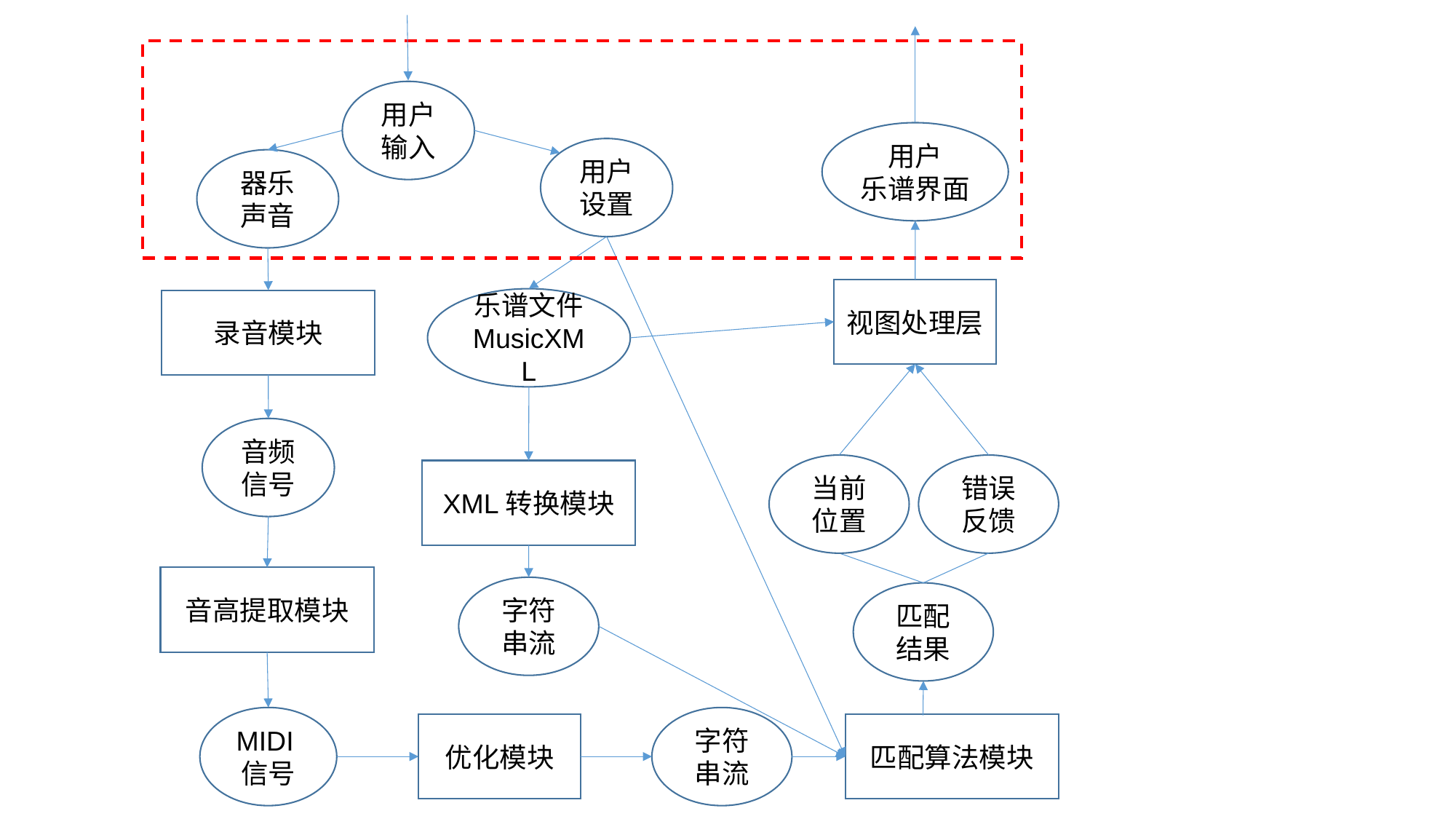

用户输入
用户
乐谱界面
用户设置
器乐声音
视图处理层
乐谱文件
MusicXML
录音模块
音频信号
当前位置
错误反馈
XML转换模块
音高提取模块
字符串流
匹配结果
字符串流
MIDI信号
匹配算法模块
优化模块